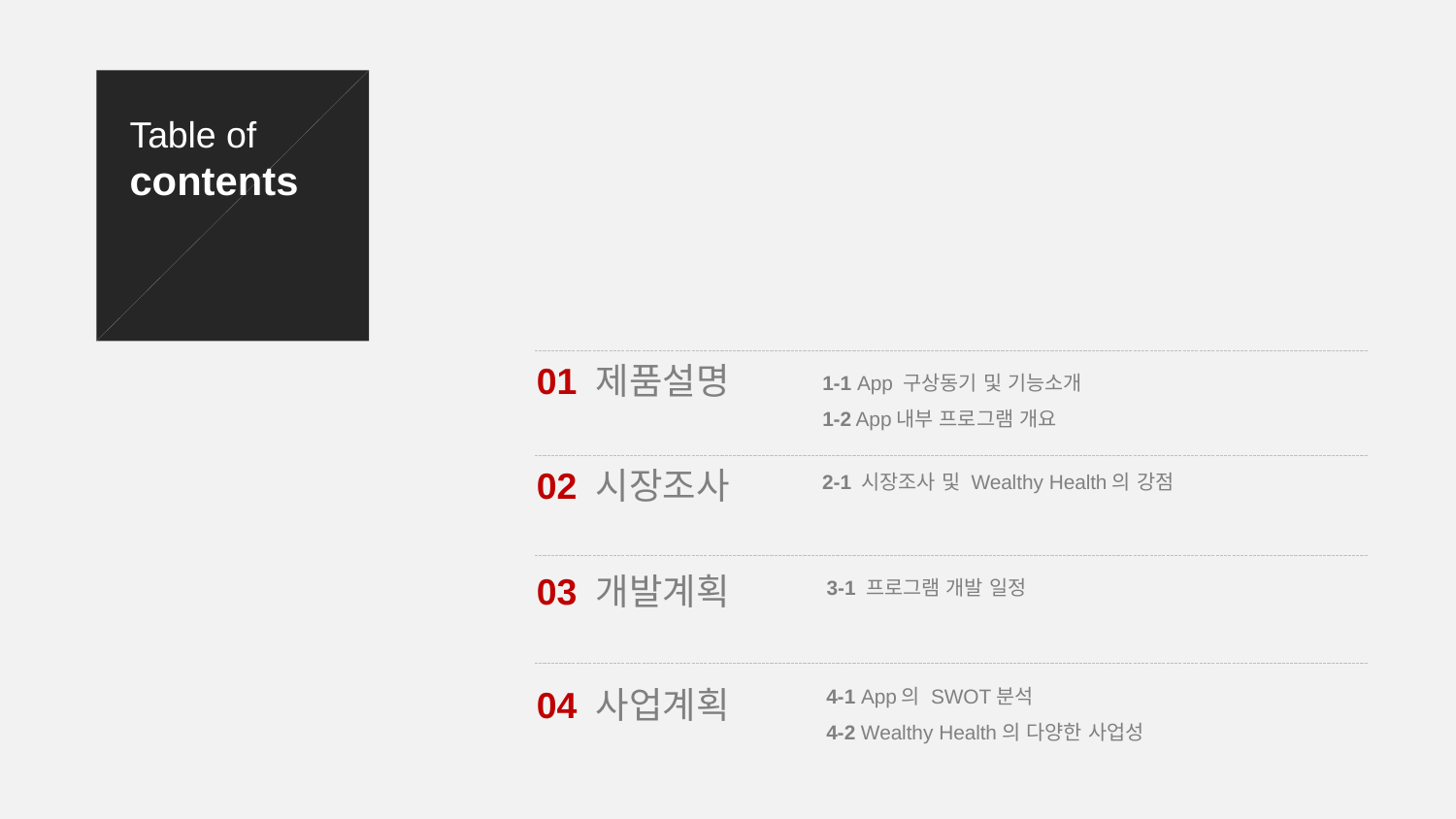

Table of
contents
01 제품설명
1-1 App 구상동기 및 기능소개
1-2 App내부 프로그램 개요
2-1 시장조사 및 Wealthy Health의 강점

02 시장조사
3-1 프로그램 개발 일정

03 개발계획
4-1 App의 SWOT분석
4-2 Wealthy Health의 다양한 사업성
04 사업계획